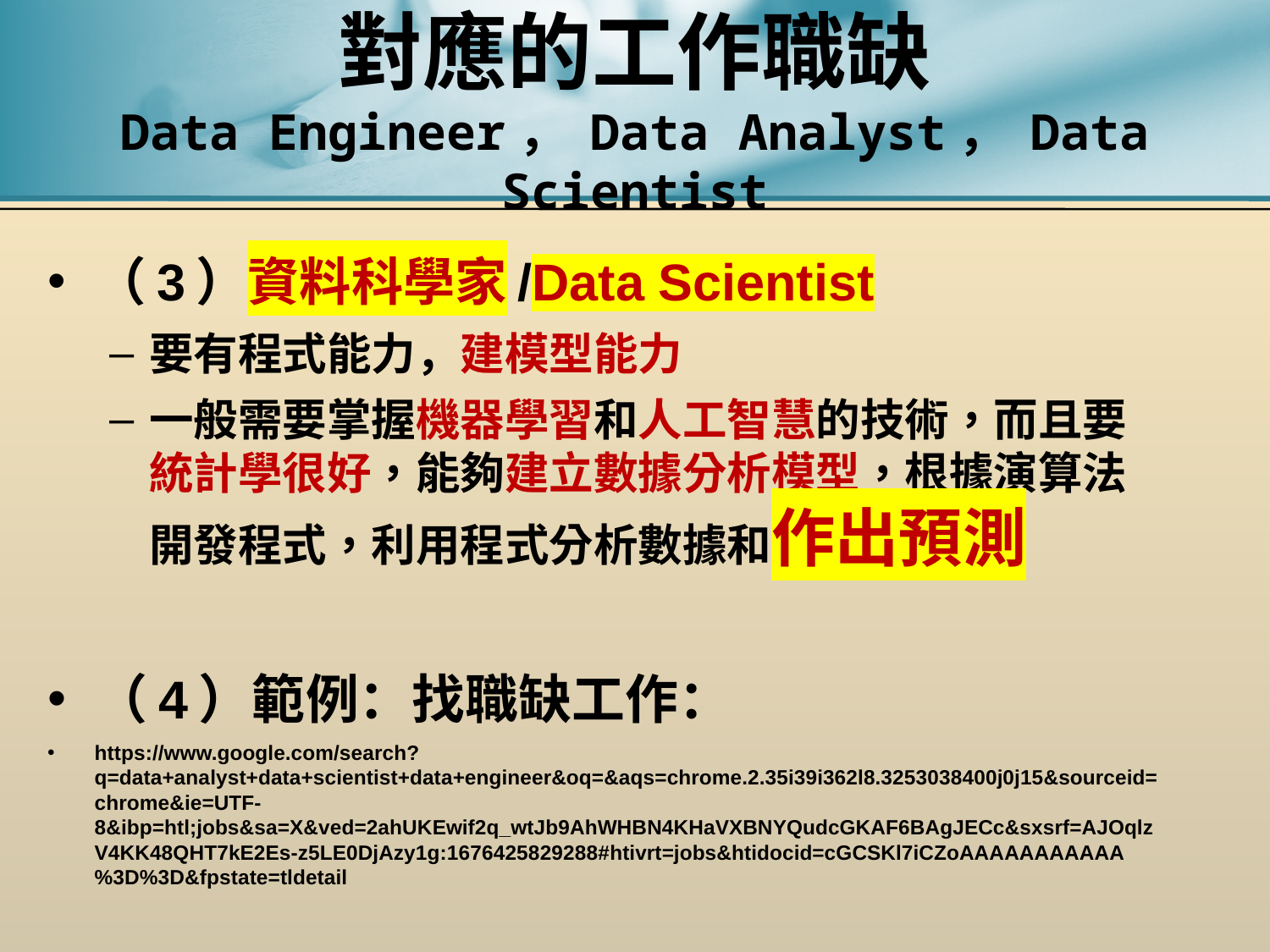

# 對應的工作職缺 Data Engineer， Data Analyst， Data Scientist
（3）資料科學家/Data Scientist
要有程式能力，建模型能力
一般需要掌握機器學習和人工智慧的技術，而且要統計學很好，能夠建立數據分析模型，根據演算法開發程式，利用程式分析數據和作出預測

（4）範例：找職缺工作：
https://www.google.com/search?q=data+analyst+data+scientist+data+engineer&oq=&aqs=chrome.2.35i39i362l8.3253038400j0j15&sourceid=chrome&ie=UTF-8&ibp=htl;jobs&sa=X&ved=2ahUKEwif2q_wtJb9AhWHBN4KHaVXBNYQudcGKAF6BAgJECc&sxsrf=AJOqlzV4KK48QHT7kE2Es-z5LE0DjAzy1g:1676425829288#htivrt=jobs&htidocid=cGCSKl7iCZoAAAAAAAAAAA%3D%3D&fpstate=tldetail